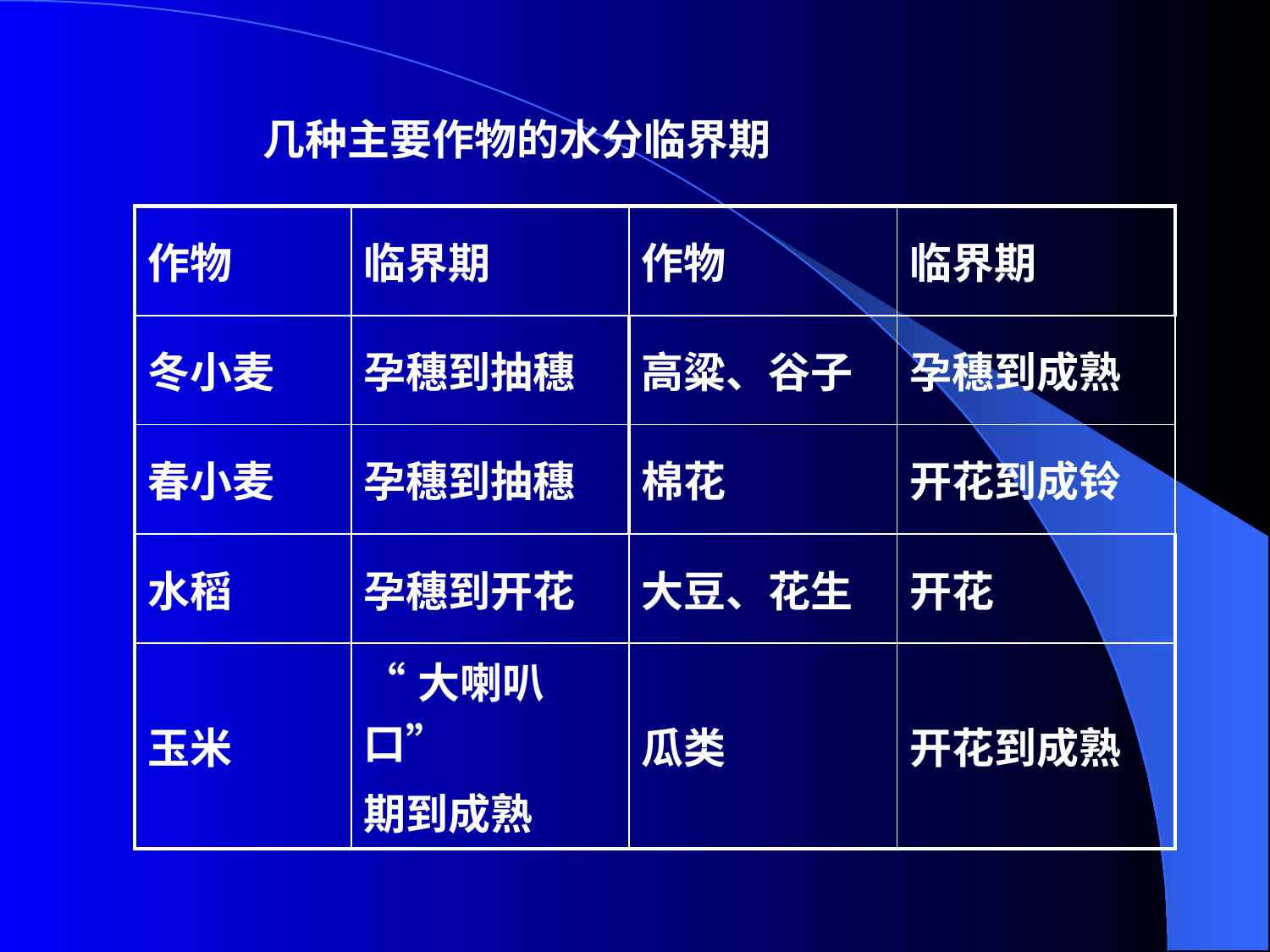

几种主要作物的水分临界期
| 作物 | 临界期 | 作物 | 临界期 |
| --- | --- | --- | --- |
| 冬小麦 | 孕穗到抽穗 | 高粱、谷子 | 孕穗到成熟 |
| 春小麦 | 孕穗到抽穗 | 棉花 | 开花到成铃 |
| 水稻 | 孕穗到开花 | 大豆、花生 | 开花 |
| 玉米 | “大喇叭口” 期到成熟 | 瓜类 | 开花到成熟 |